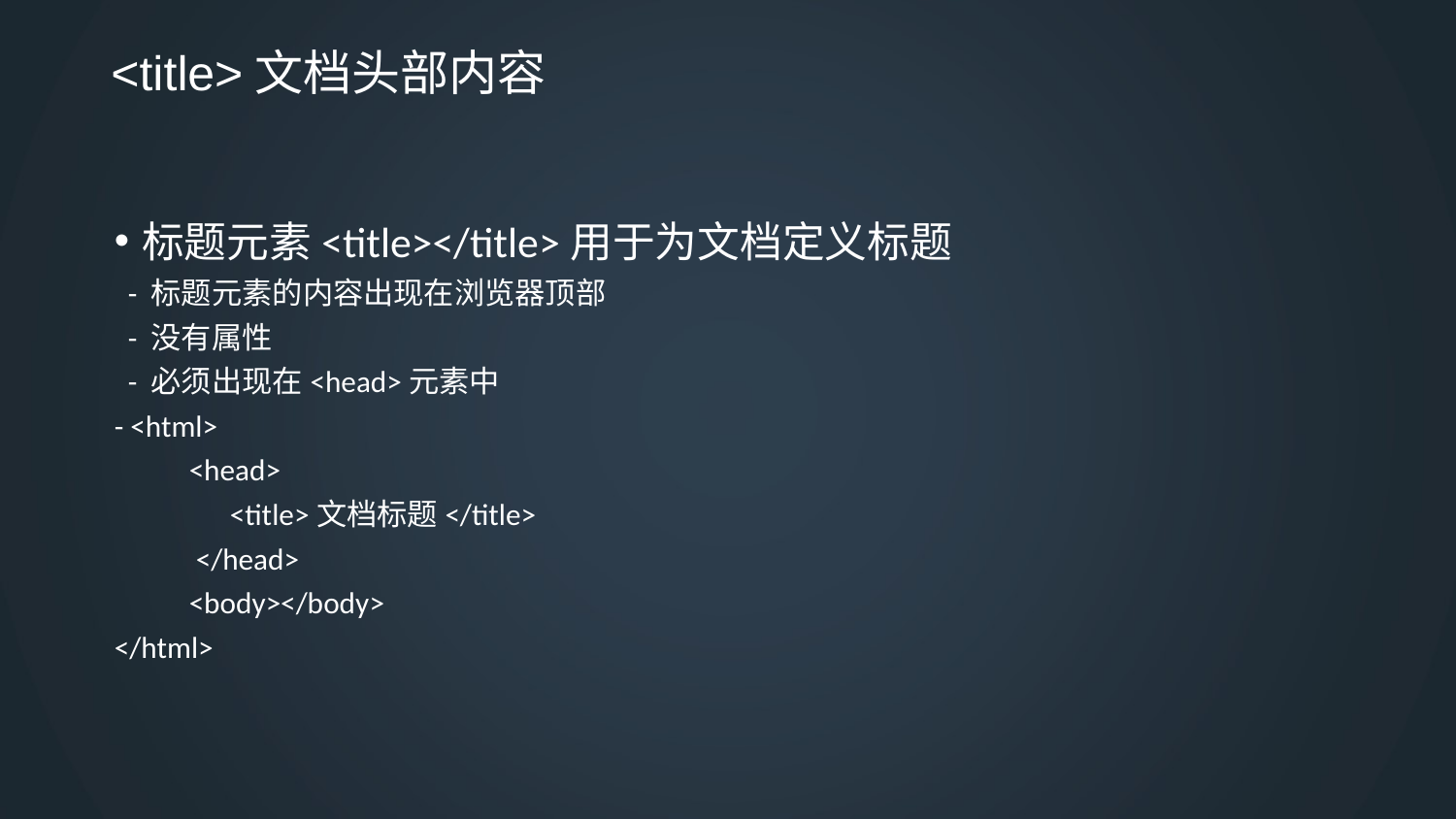

# <title>文档头部内容
标题元素<title></title>用于为文档定义标题
  - 标题元素的内容出现在浏览器顶部
  - 没有属性
  - 必须出现在<head>元素中
- <html>
           <head>
                 <title>文档标题</title>
            </head>
           <body></body>
</html>